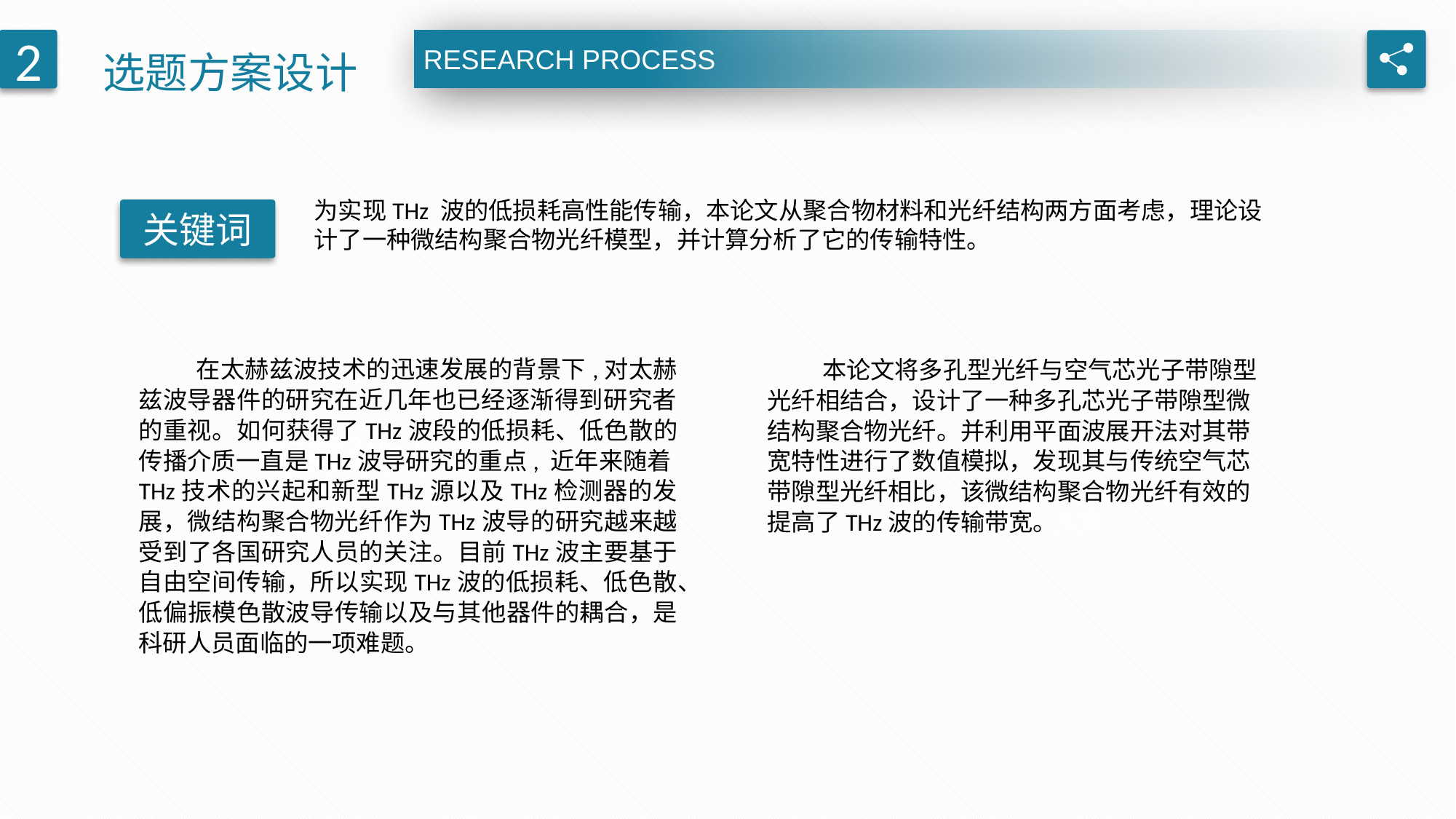

选题方案设计
2

RESEARCH PROCESS

为实现THz 波的低损耗高性能传输，本论文从聚合物材料和光纤结构两方面考虑，理论设计了一种微结构聚合物光纤模型，并计算分析了它的传输特性。
关键词

         本论文将多孔型光纤与空气芯光子带隙型光纤相结合，设计了一种多孔芯光子带隙型微结构聚合物光纤。并利用平面波展开法对其带宽特性进行了数值模拟，发现其与传统空气芯带隙型光纤相比，该微结构聚合物光纤有效的提高了THz波的传输带宽。文章
         在太赫兹波技术的迅速发展的背景下,对太赫兹波导器件的研究在近几年也已经逐渐得到研究者的重视。如何获得了THz波段的低损耗、低色散的传播介质一直是THz波导研究的重点, 近年来随着THz技术的兴起和新型THz源以及THz检测器的发展，微结构聚合物光纤作为THz波导的研究越来越受到了各国研究人员的关注。目前THz波主要基于自由空间传输，所以实现THz波的低损耗、低色散、低偏振模色散波导传输以及与其他器件的耦合，是科研人员面临的一项难题。
方案设计